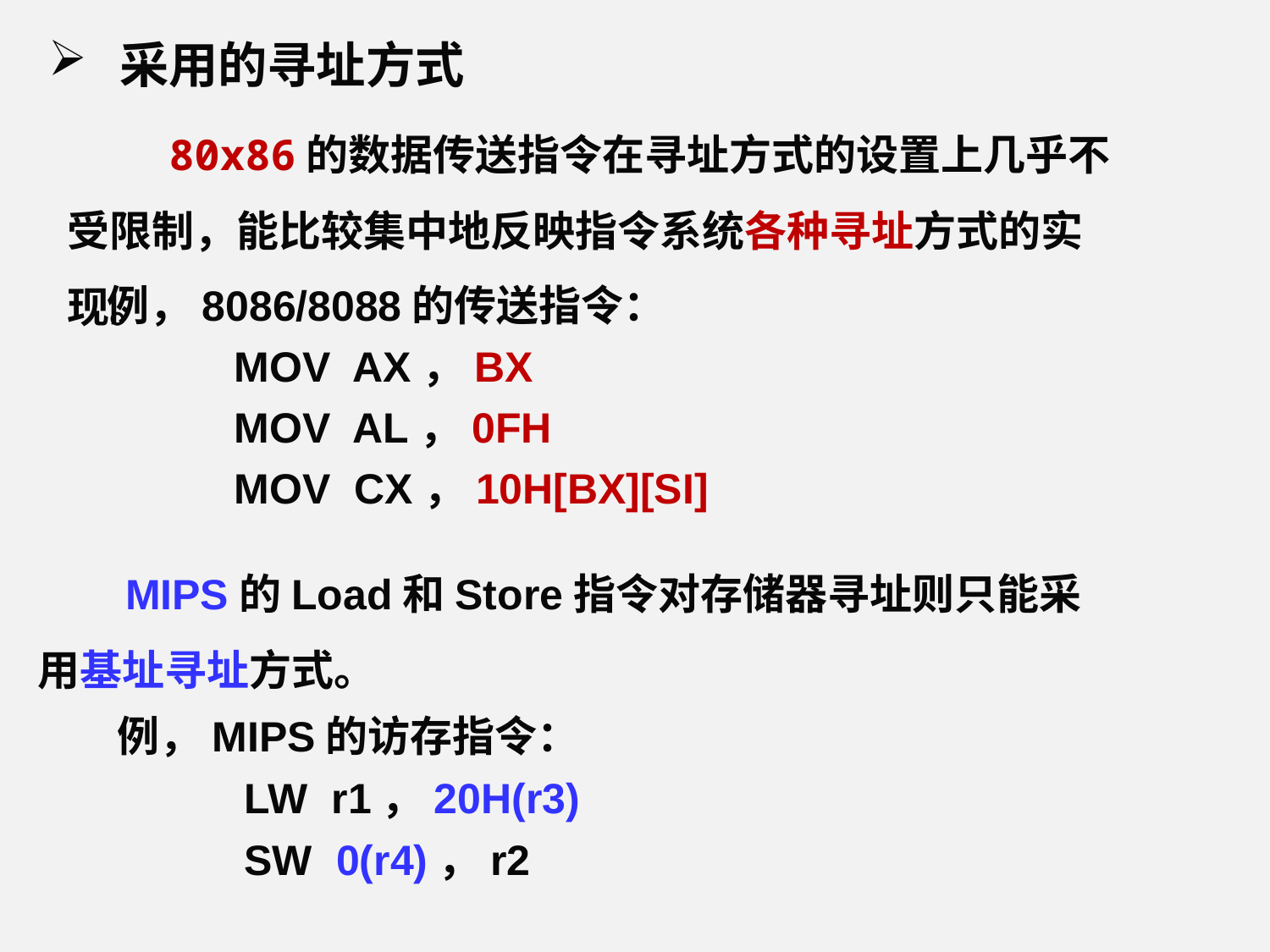

采用的寻址方式
    80x86的数据传送指令在寻址方式的设置上几乎不受限制，能比较集中地反映指令系统各种寻址方式的实现。
例，8086/8088的传送指令：
	MOV  AX，BX
	MOV  AL，0FH
	MOV  CX，10H[BX][SI]
    MIPS的Load和Store指令对存储器寻址则只能采用基址寻址方式。
例，MIPS的访存指令：
	LW  r1，20H(r3)
	SW  0(r4)，r2